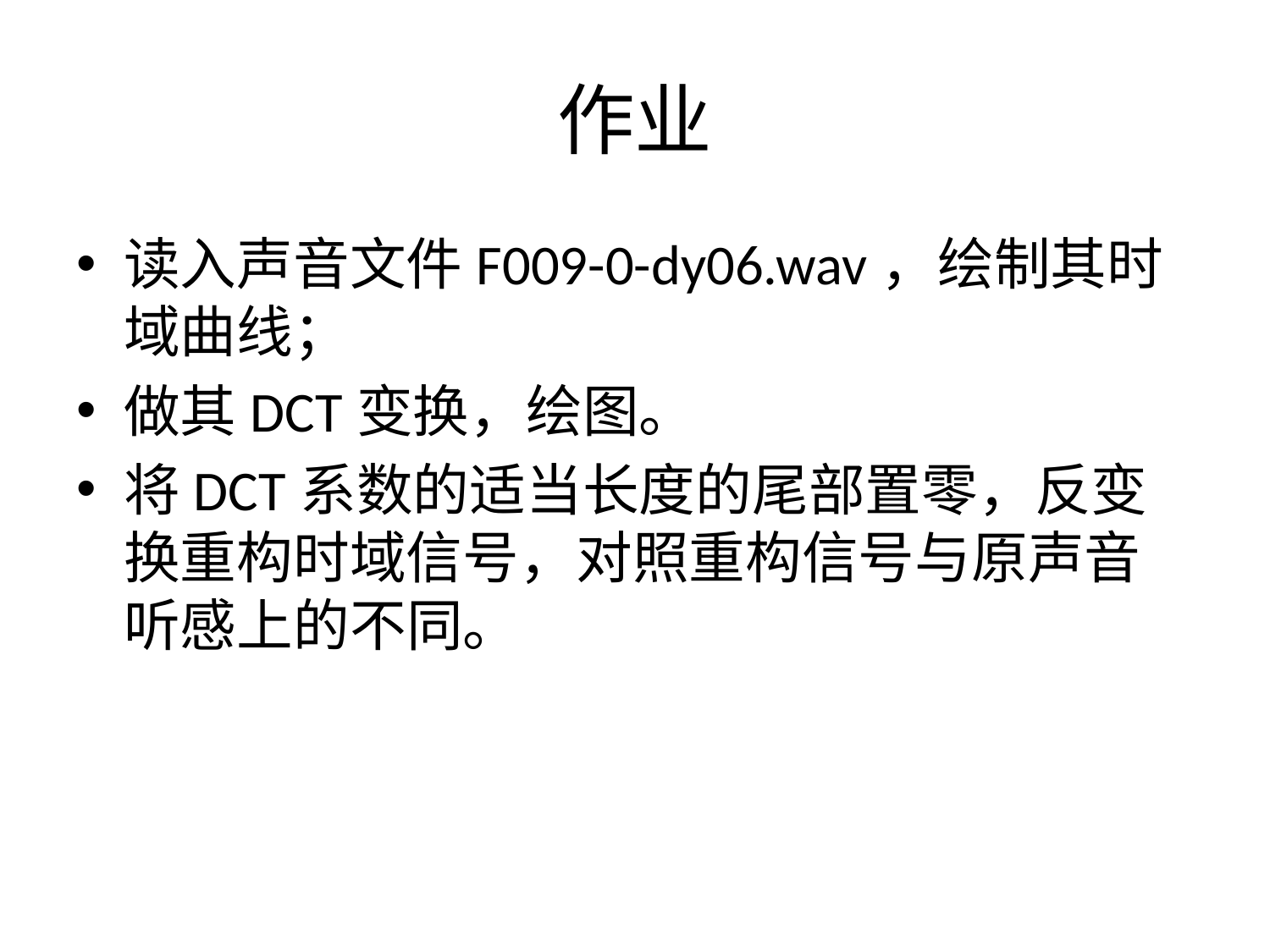

# 作业
读入声音文件F009-0-dy06.wav，绘制其时域曲线；
做其DCT变换，绘图。
将DCT系数的适当长度的尾部置零，反变换重构时域信号，对照重构信号与原声音听感上的不同。